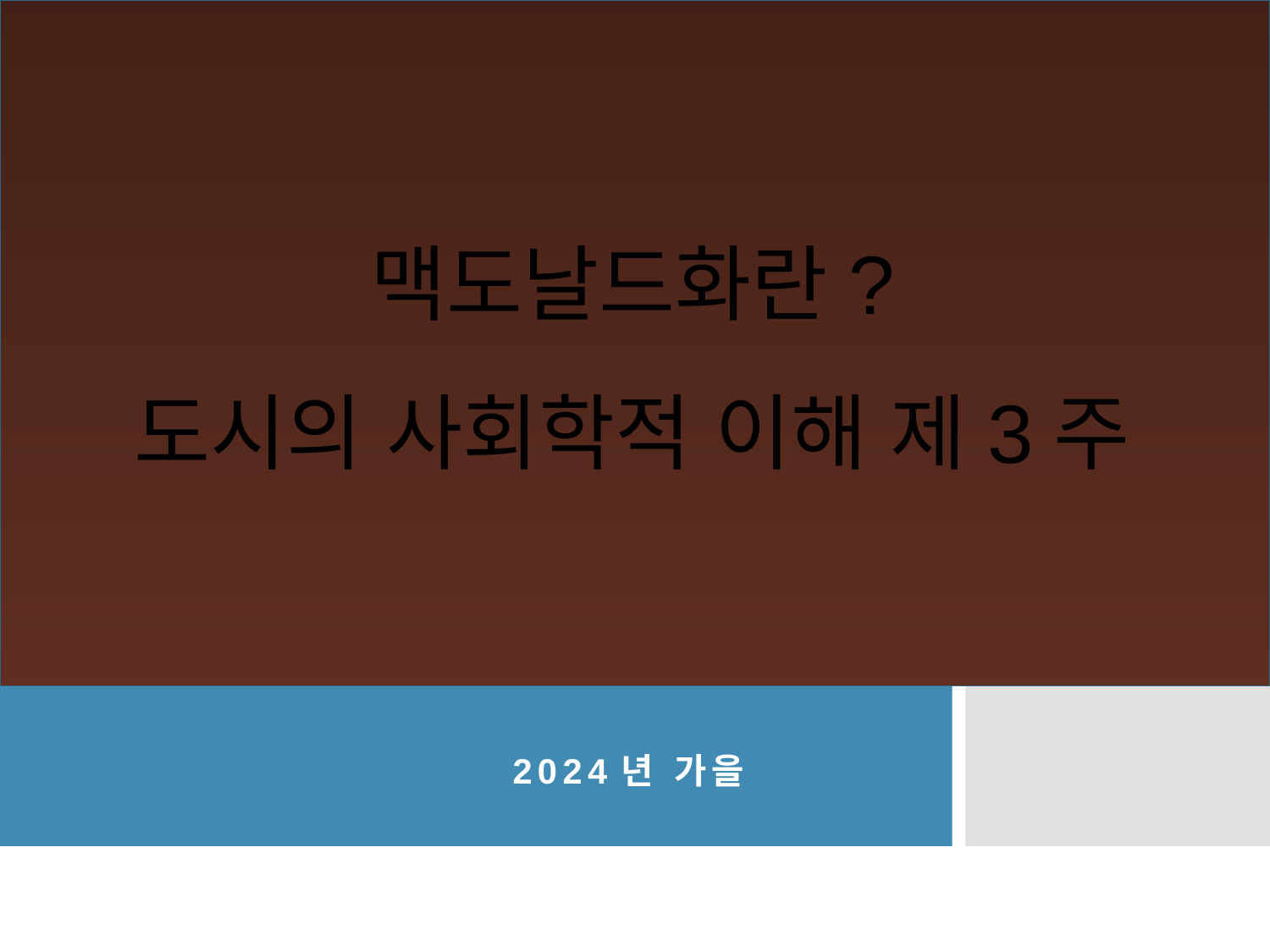

# 맥도날드화란? 도시의 사회학적 이해 제3주

2024년 가을